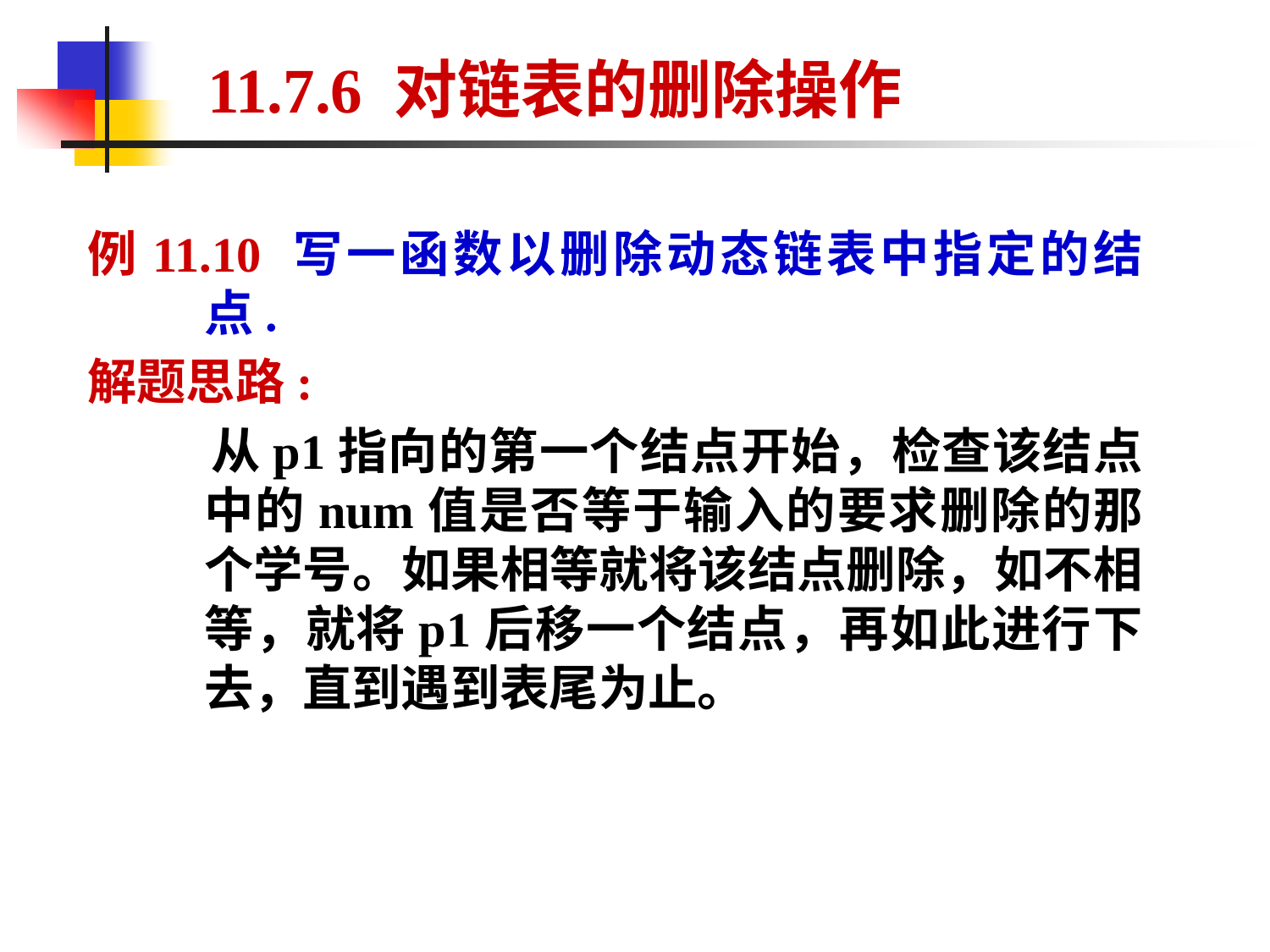

11.7.6 对链表的删除操作
例11.10 写一函数以删除动态链表中指定的结点.
解题思路:
         从p1指向的第一个结点开始，检查该结点中的num值是否等于输入的要求删除的那个学号。如果相等就将该结点删除，如不相等，就将p1后移一个结点，再如此进行下去，直到遇到表尾为止。